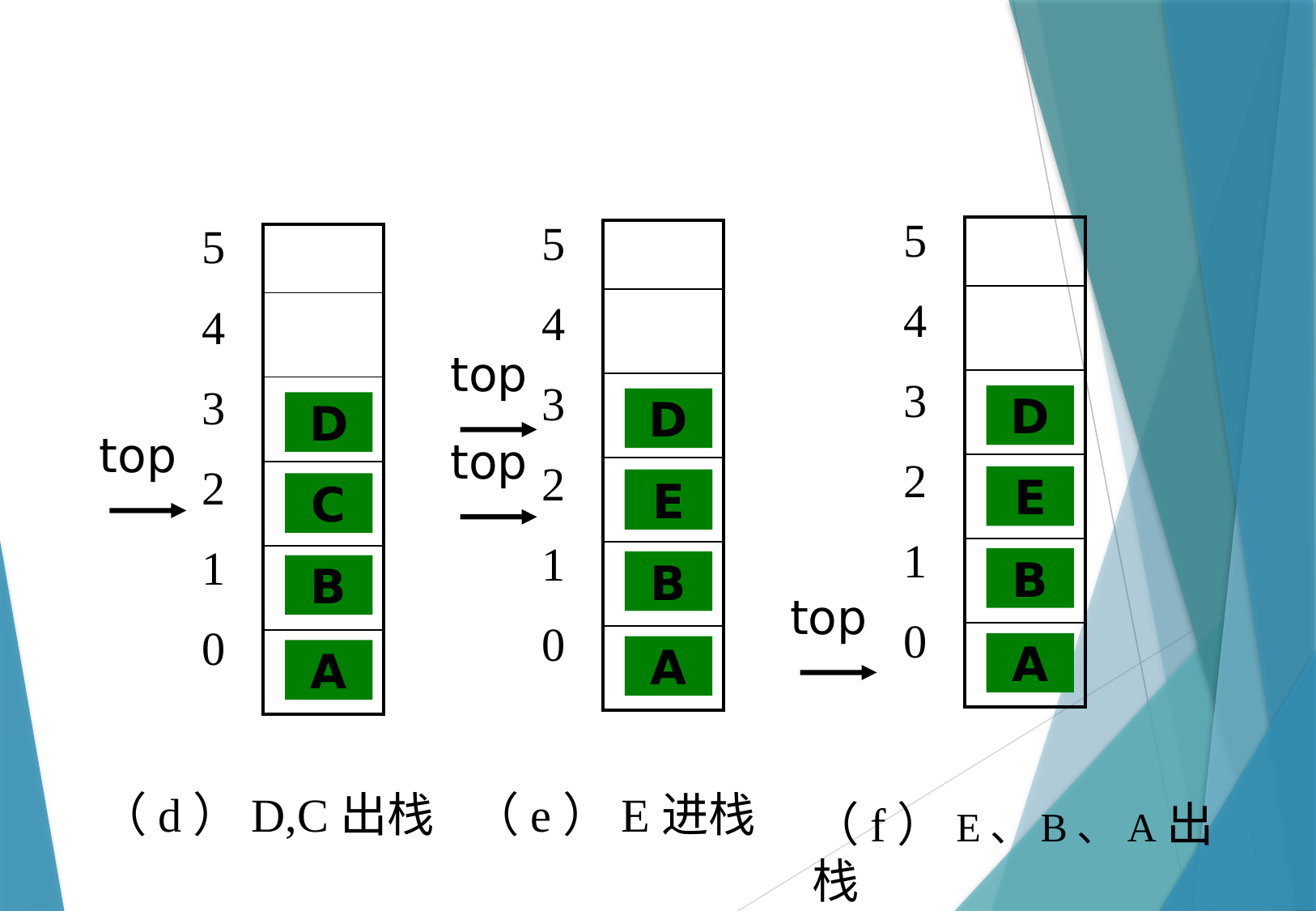

5
4
3
2
1
0
5
4
3
2
1
0
5
4
3
2
1
0
|  |
| --- |
|  |
|  |
|  |
|  |
|  |
|  |
| --- |
|  |
|  |
|  |
|  |
|  |
|  |
| --- |
|  |
|  |
|  |
|  |
|  |
top

D
E
B
A
D
C
B
A
D
top

top

E
C
B
top

A
（d）D,C出栈
（e）E进栈
（f）E、B、A出栈